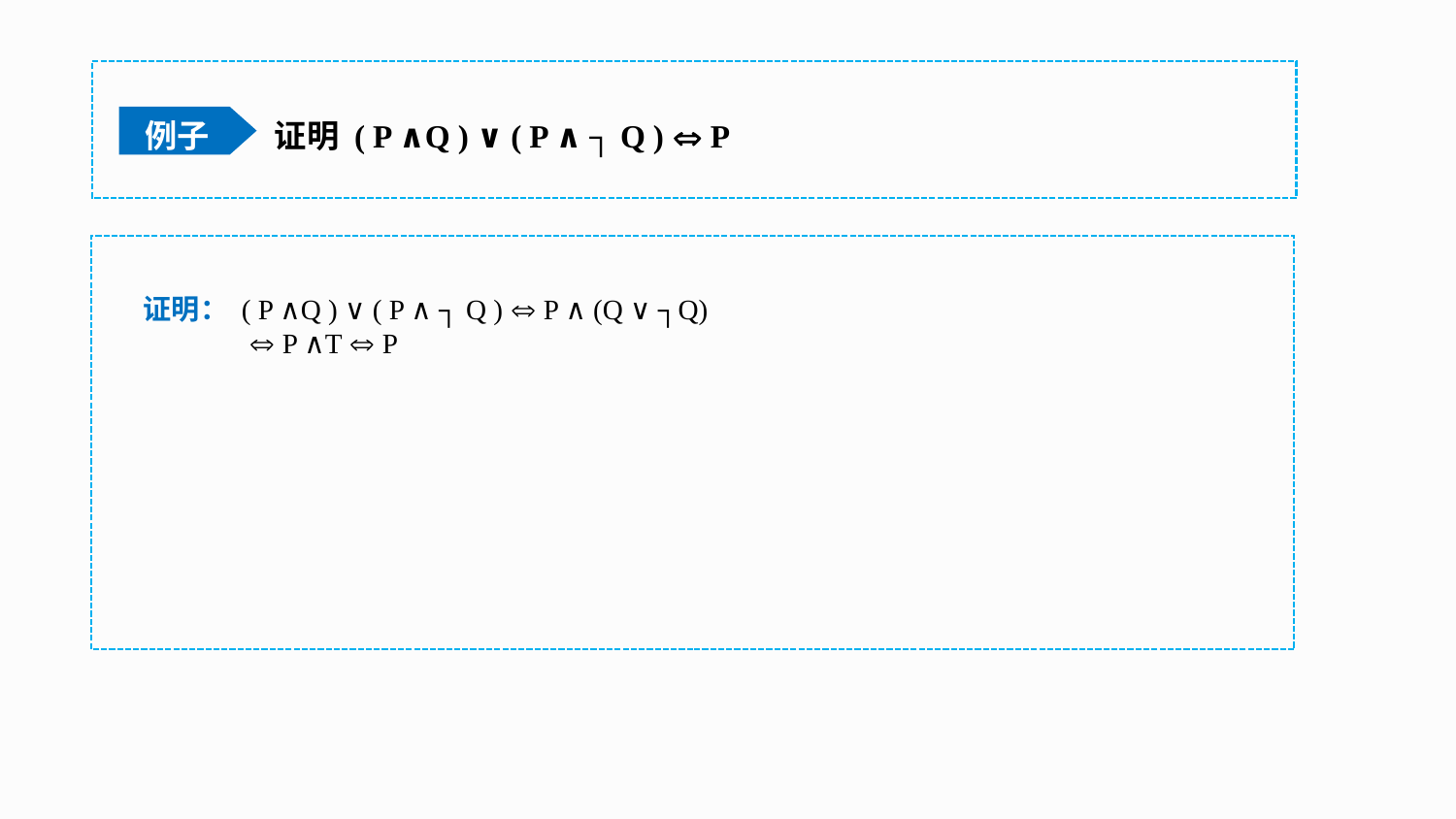

证明 ( P ∧Q ) ∨ ( P ∧ ┐ Q ) ⇔ P

例子

证明： ( P ∧Q ) ∨ ( P ∧ ┐ Q ) ⇔ P ∧ (Q ∨ ┐Q)
               ⇔ P ∧T ⇔ P